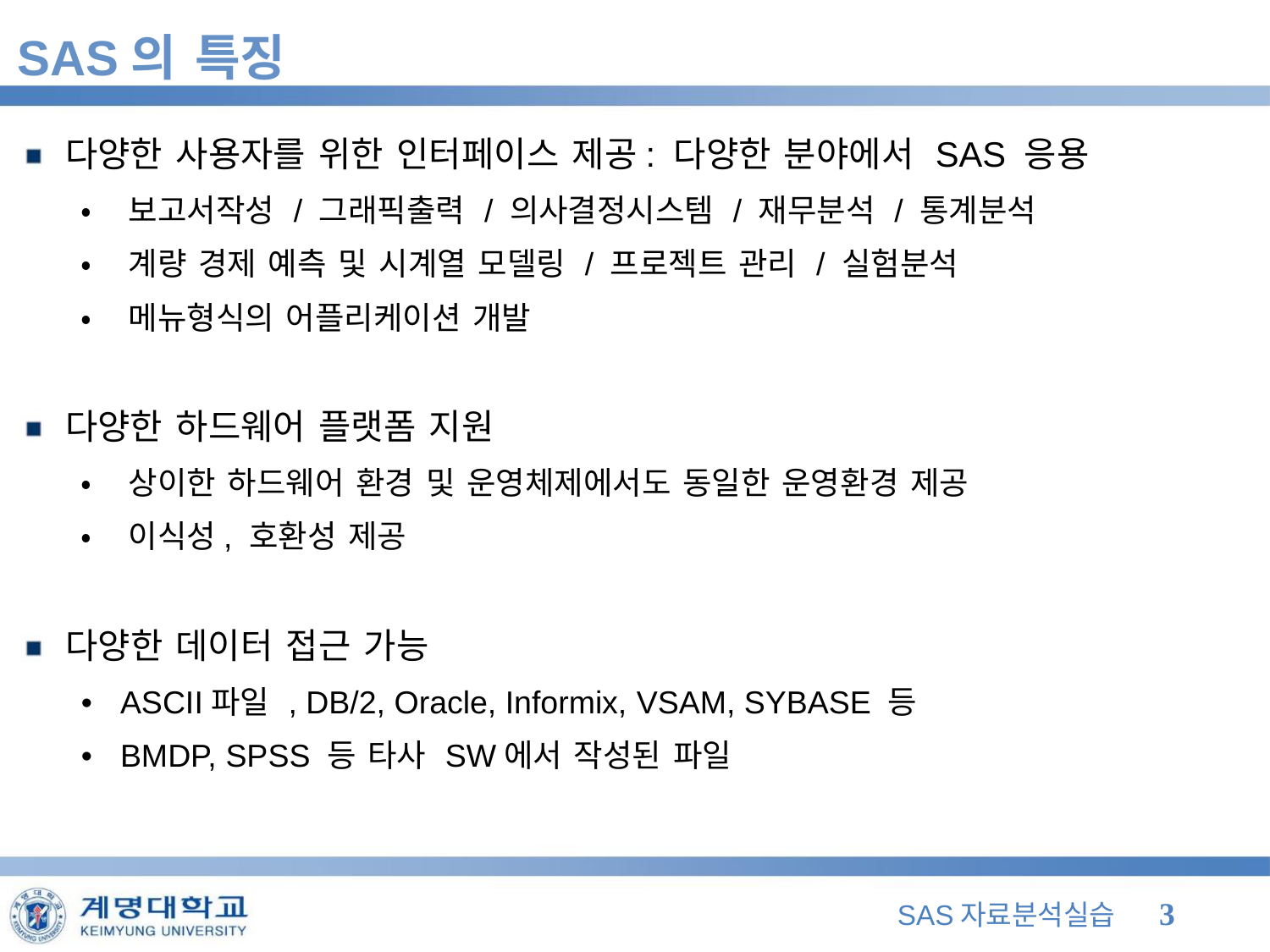

SAS의 특징
다양한 사용자를 위한 인터페이스 제공: 다양한 분야에서 SAS 응용
• 보고서작성 / 그래픽출력 / 의사결정시스템 / 재무분석 / 통계분석
• 계량 경제 예측 및 시계열 모델링 / 프로젝트 관리 / 실험분석
• 메뉴형식의 어플리케이션 개발
다양한 하드웨어 플랫폼 지원
• 상이한 하드웨어 환경 및 운영체제에서도 동일한 운영환경 제공
• 이식성, 호환성 제공
다양한 데이터 접근 가능
• ASCII파일 , DB/2, Oracle, Informix, VSAM, SYBASE 등
• BMDP, SPSS 등 타사 SW에서 작성된 파일
SAS자료분석실습 3